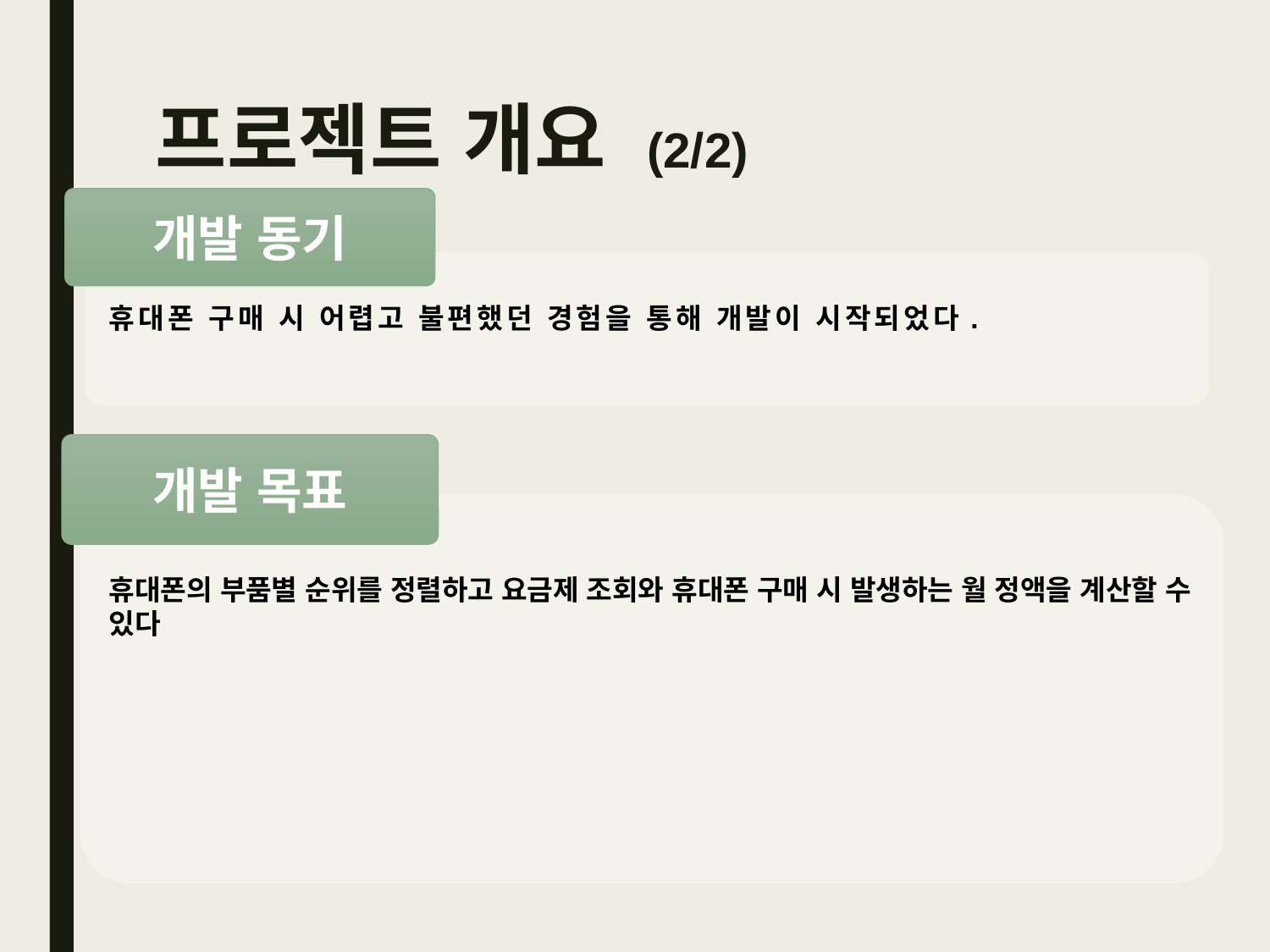

# 프로젝트 개요 (2/2)
개발 동기

휴대폰 구매 시 어렵고 불편했던 경험을 통해 개발이 시작되었다.

개발 목표

휴대폰의 부품별 순위를 정렬하고 요금제 조회와 휴대폰 구매 시 발생하는 월 정액을 계산할 수 있다